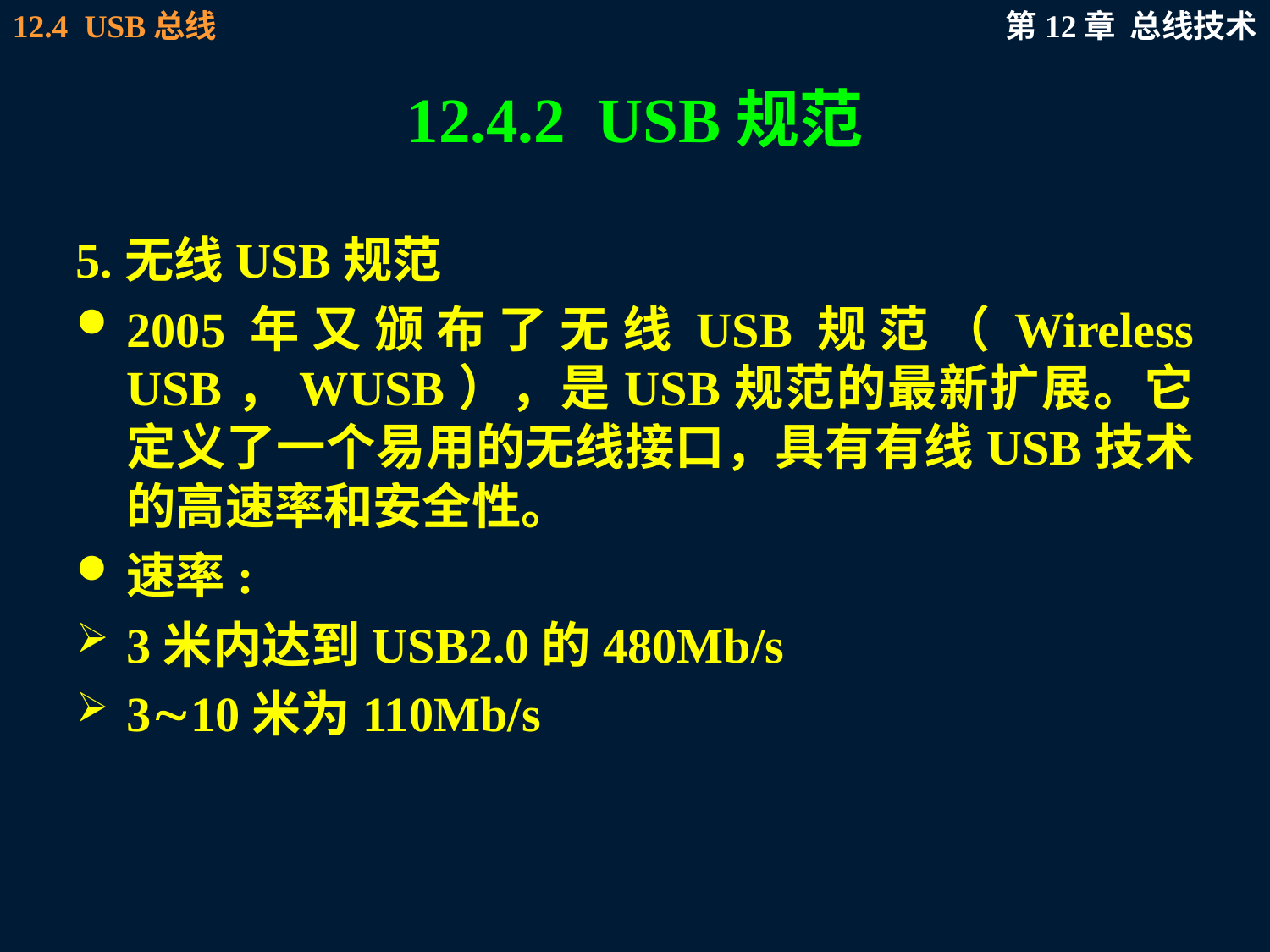

# 12.4.2  USB规范
5.无线USB规范
2005年又颁布了无线USB规范（Wireless USB，WUSB），是USB规范的最新扩展。它定义了一个易用的无线接口，具有有线USB技术的高速率和安全性。
速率:
3米内达到USB2.0的480Mb/s
3∼10米为110Mb/s